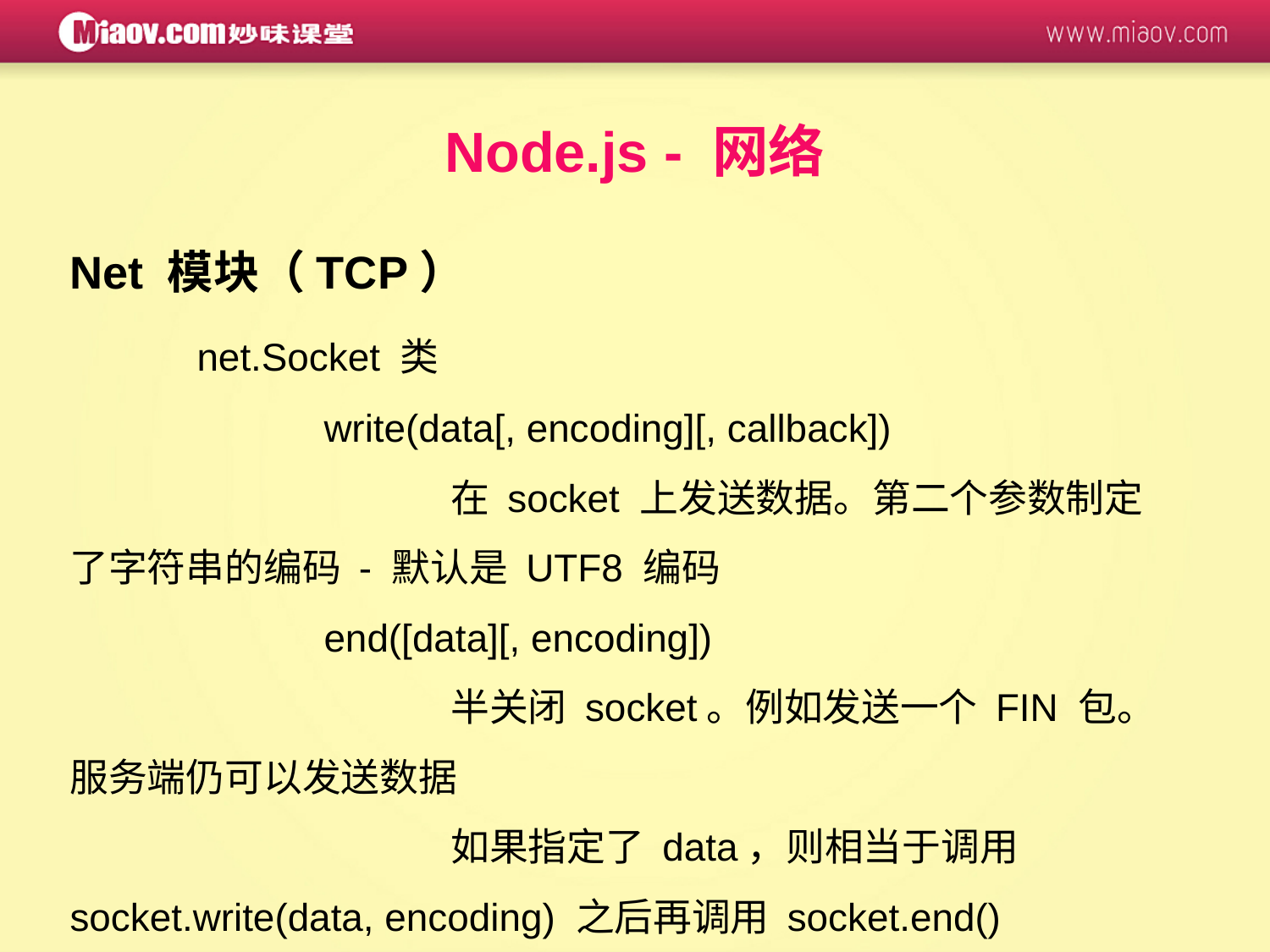

Node.js - 网络
Net 模块（TCP）
	net.Socket 类
		write(data[, encoding][, callback])
			在 socket 上发送数据。第二个参数制定了字符串的编码 - 默认是 UTF8 编码
		end([data][, encoding])
			半关闭 socket。例如发送一个 FIN 包。服务端仍可以发送数据
			如果指定了 data，则相当于调用 socket.write(data, encoding) 之后再调用 socket.end()